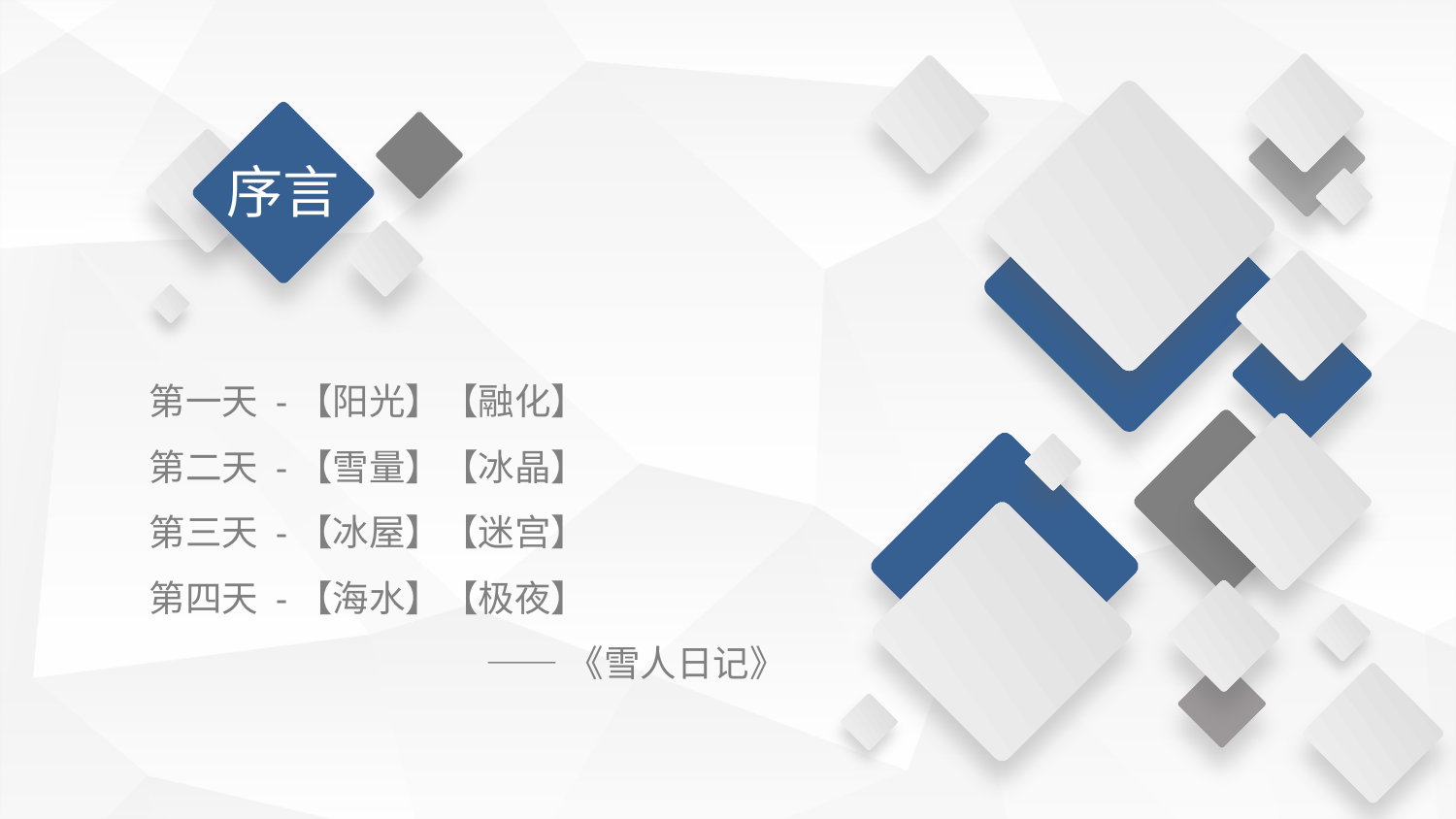

序言

第一天 -【阳光】【融化】
第二天 -【雪量】【冰晶】
第三天 -【冰屋】【迷宫】
第四天 -【海水】【极夜】
——《雪人日记》